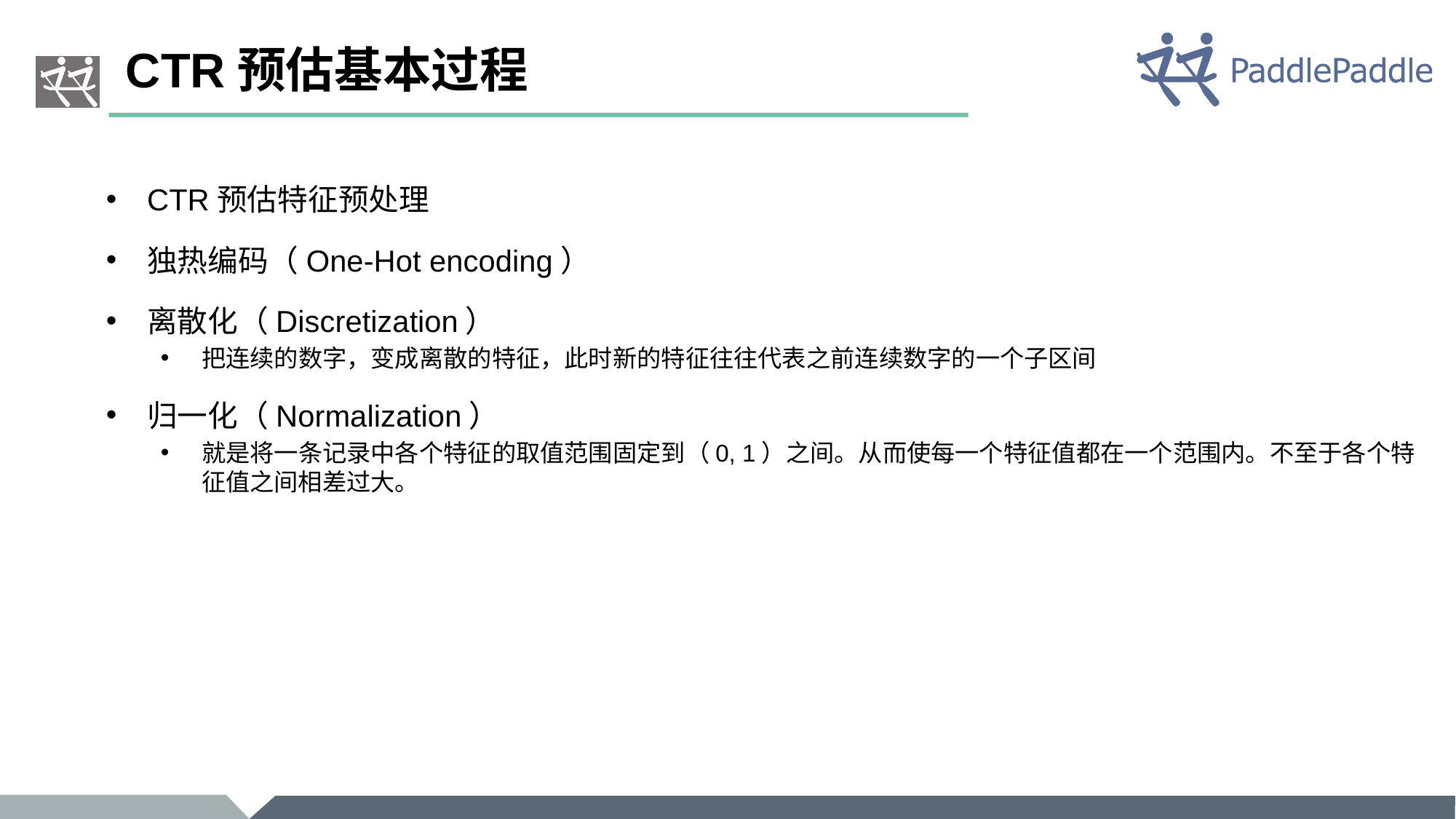

# CTR预估基本过程
CTR预估特征预处理
独热编码（One-Hot encoding）
离散化（Discretization）
把连续的数字，变成离散的特征，此时新的特征往往代表之前连续数字的一个子区间
归一化（Normalization）
就是将一条记录中各个特征的取值范围固定到（0, 1）之间。从而使每一个特征值都在一个范围内。不至于各个特征值之间相差过大。